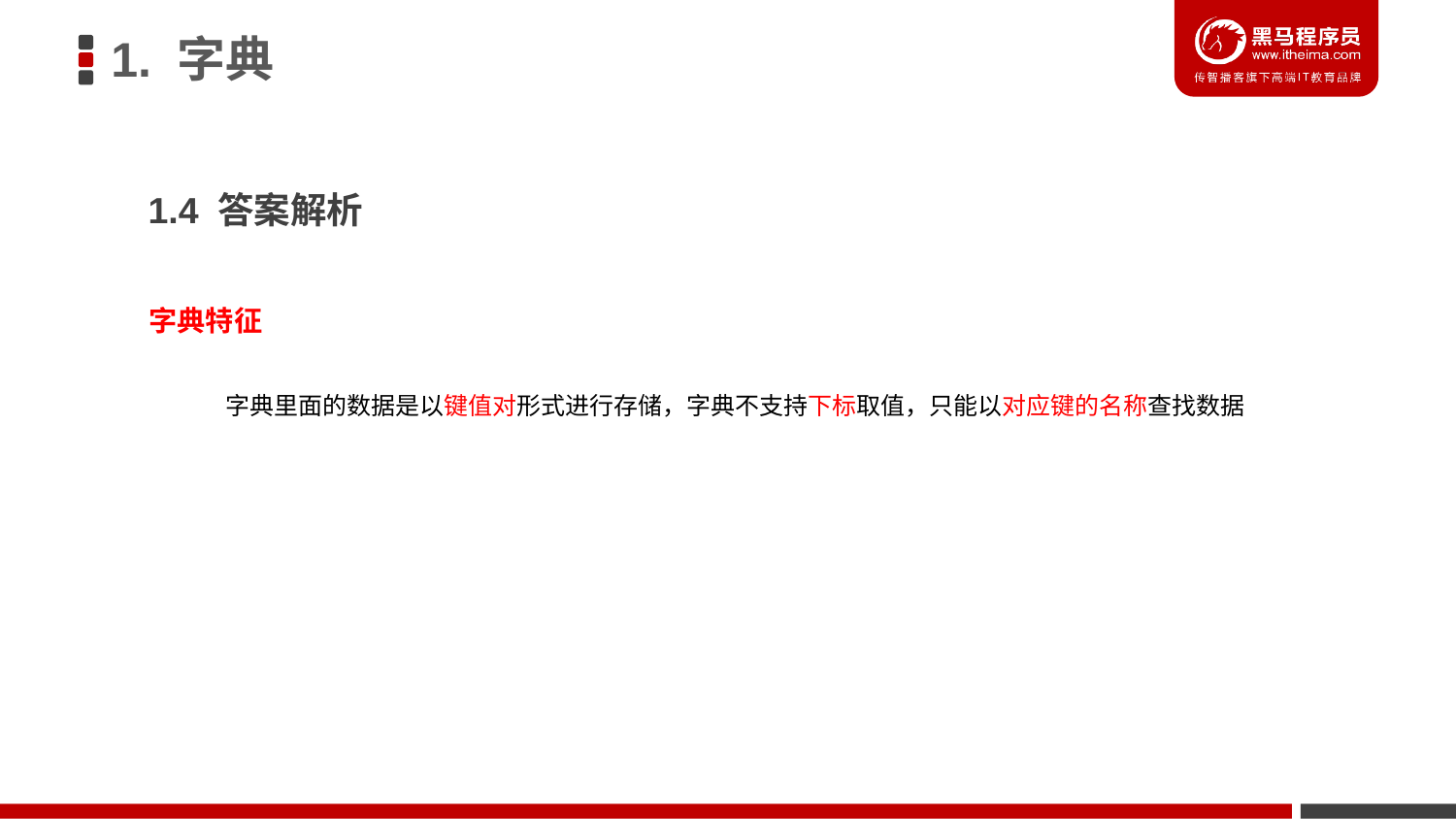

1. 字典
1.4 答案解析
字典特征

字典里面的数据是以键值对形式进行存储，字典不支持下标取值，只能以对应键的名称查找数据